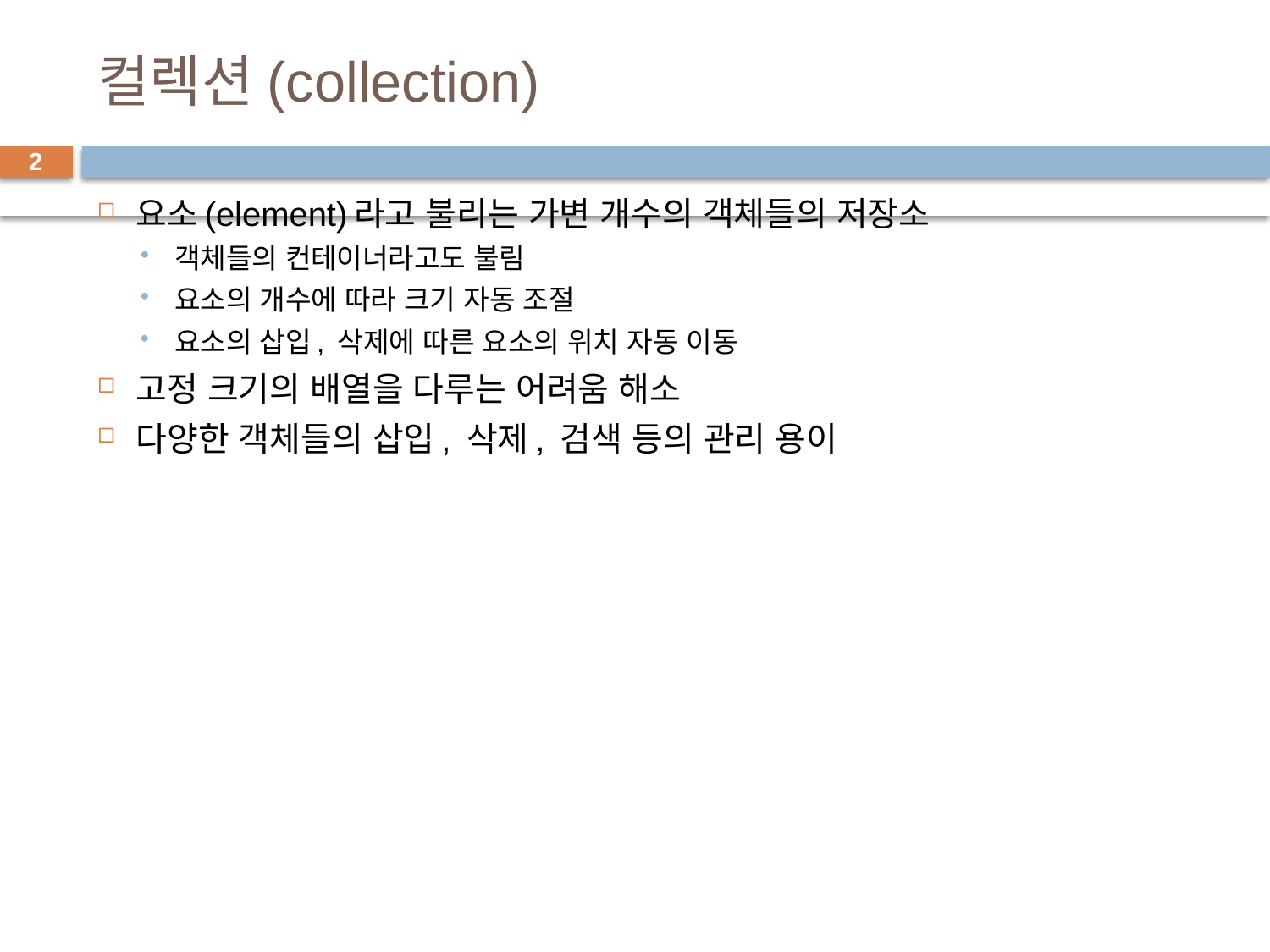

# 컬렉션(collection)
2
요소(element)라고 불리는 가변 개수의 객체들의 저장소
객체들의 컨테이너라고도 불림
요소의 개수에 따라 크기 자동 조절
요소의 삽입, 삭제에 따른 요소의 위치 자동 이동
고정 크기의 배열을 다루는 어려움 해소
다양한 객체들의 삽입, 삭제, 검색 등의 관리 용이